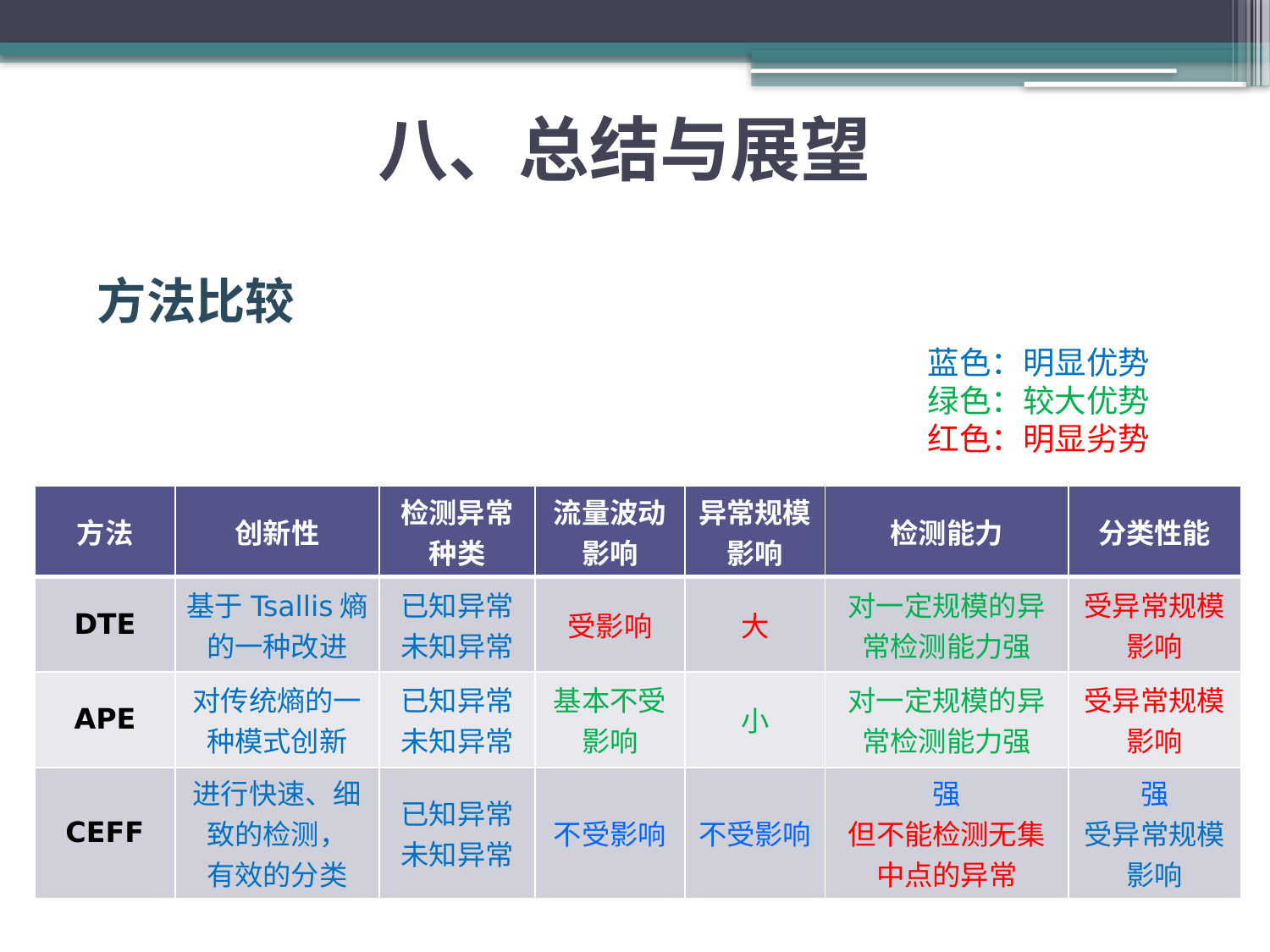

# 八、总结与展望
方法比较
蓝色：明显优势
绿色：较大优势
红色：明显劣势
| 方法 | 创新性 | 检测异常种类 | 流量波动影响 | 异常规模影响 | 检测能力 | 分类性能 |
| --- | --- | --- | --- | --- | --- | --- |
| DTE | 基于Tsallis熵的一种改进 | 已知异常 未知异常 | 受影响 | 大 | 对一定规模的异常检测能力强 | 受异常规模影响 |
| APE | 对传统熵的一种模式创新 | 已知异常 未知异常 | 基本不受影响 | 小 | 对一定规模的异常检测能力强 | 受异常规模影响 |
| CEFF | 进行快速、细致的检测， 有效的分类 | 已知异常 未知异常 | 不受影响 | 不受影响 | 强 但不能检测无集中点的异常 | 强 受异常规模影响 |